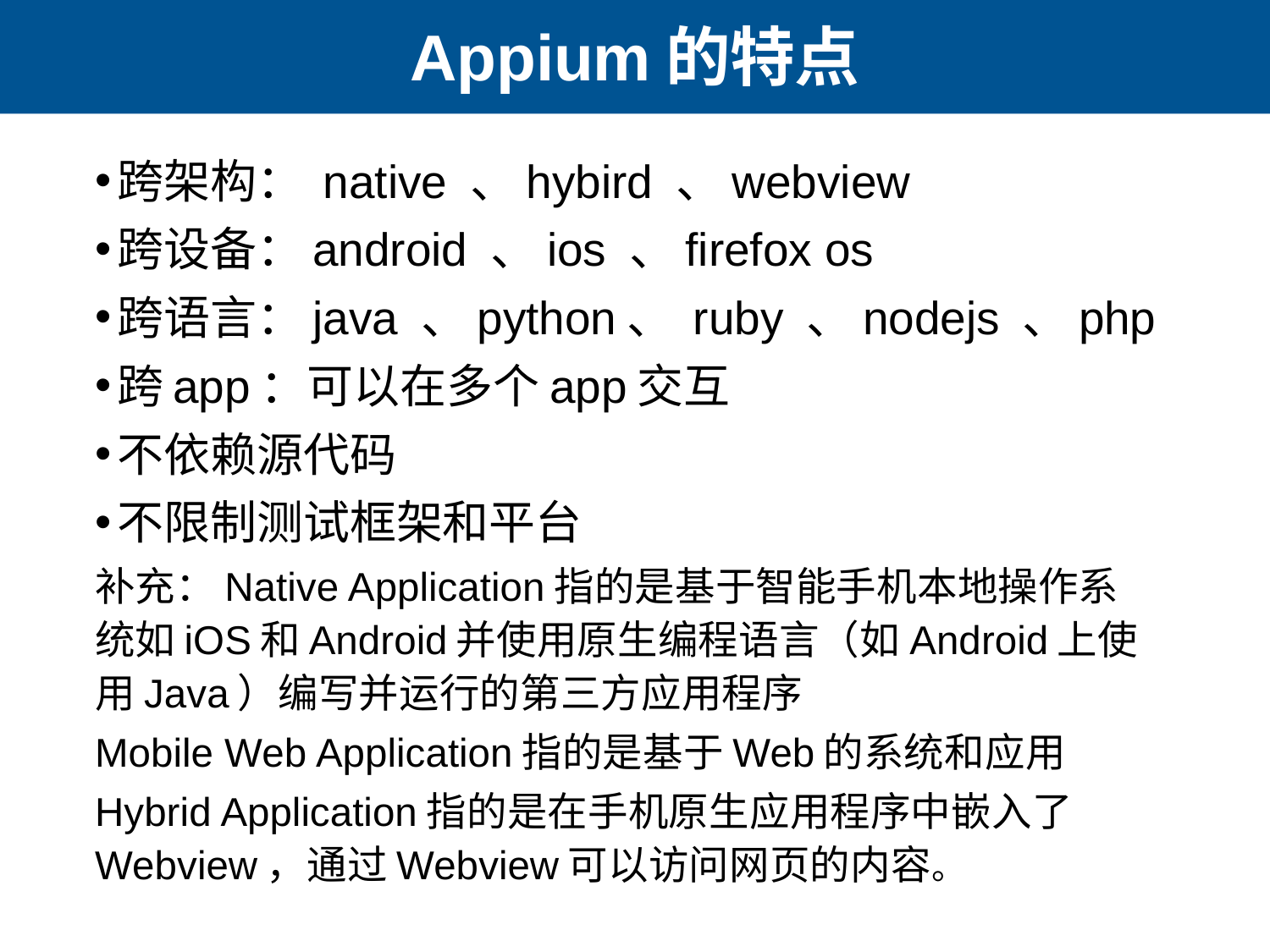

# Appium的特点
跨架构： native 、hybird 、webview
跨设备：android 、ios 、firefox os
跨语言：java 、python、 ruby 、nodejs 、php
跨app：可以在多个app交互
不依赖源代码
不限制测试框架和平台
补充：Native Application指的是基于智能手机本地操作系统如iOS和Android并使用原生编程语言（如Android上使用Java）编写并运行的第三方应用程序
Mobile Web Application指的是基于Web的系统和应用
Hybrid Application指的是在手机原生应用程序中嵌入了Webview，通过Webview可以访问网页的内容。